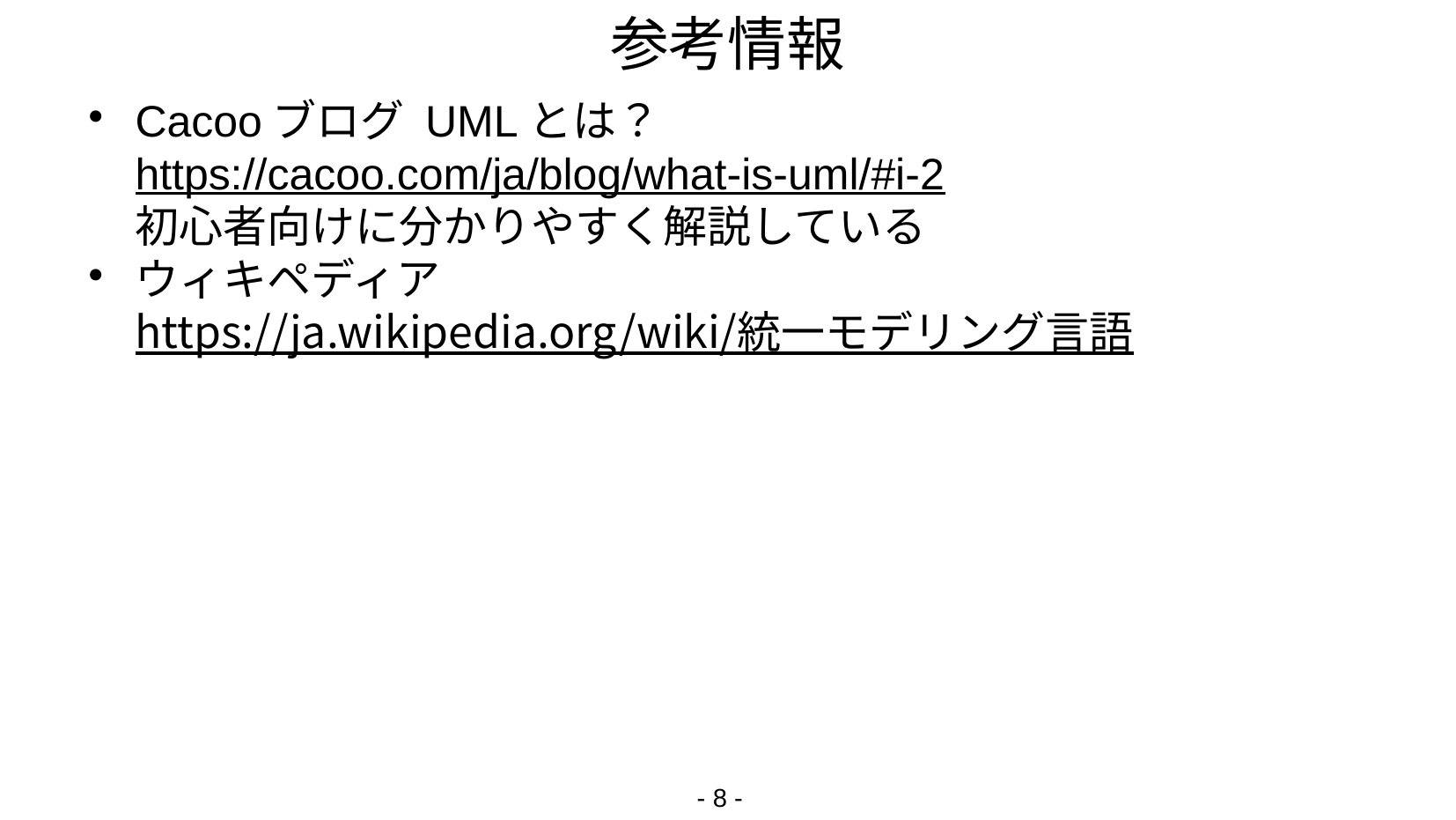

# 参考情報
Cacooブログ UMLとは？
https://cacoo.com/ja/blog/what-is-uml/#i-2
初心者向けに分かりやすく解説している
ウィキペディア
https://ja.wikipedia.org/wiki/統一モデリング言語
- 8 -